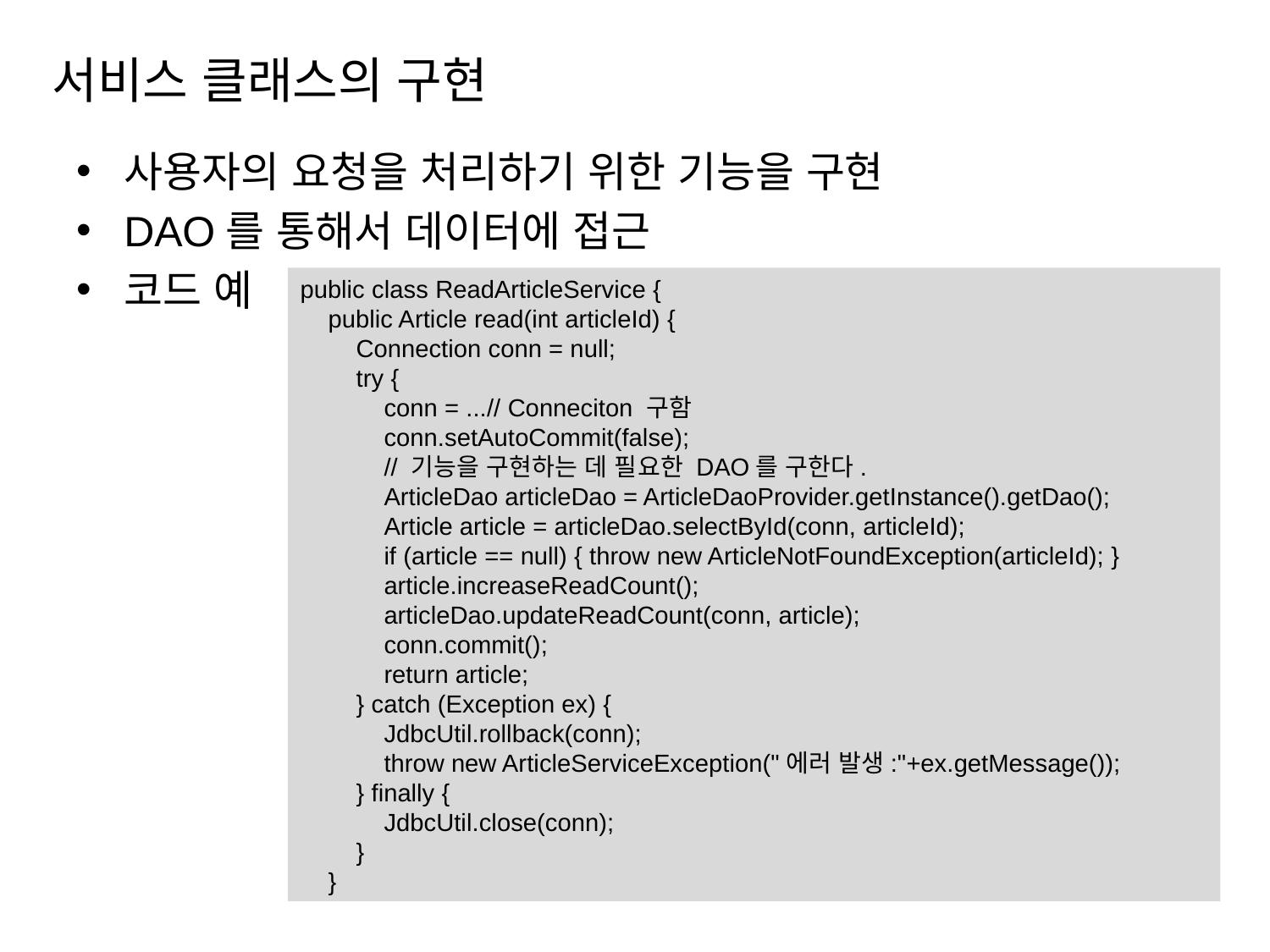

# 서비스 클래스의 구현
사용자의 요청을 처리하기 위한 기능을 구현
DAO를 통해서 데이터에 접근
코드 예
public class ReadArticleService {
    public Article read(int articleId) {
        Connection conn = null;
        try {
            conn = ...// Conneciton 구함
            conn.setAutoCommit(false);
            // 기능을 구현하는 데 필요한 DAO를 구한다.
            ArticleDao articleDao = ArticleDaoProvider.getInstance().getDao();
            Article article = articleDao.selectById(conn, articleId);
            if (article == null) { throw new ArticleNotFoundException(articleId); }
            article.increaseReadCount();
            articleDao.updateReadCount(conn, article);
            conn.commit();
            return article;
        } catch (Exception ex) {
            JdbcUtil.rollback(conn);
            throw new ArticleServiceException("에러 발생:"+ex.getMessage());
        } finally {
            JdbcUtil.close(conn);
        }
    }